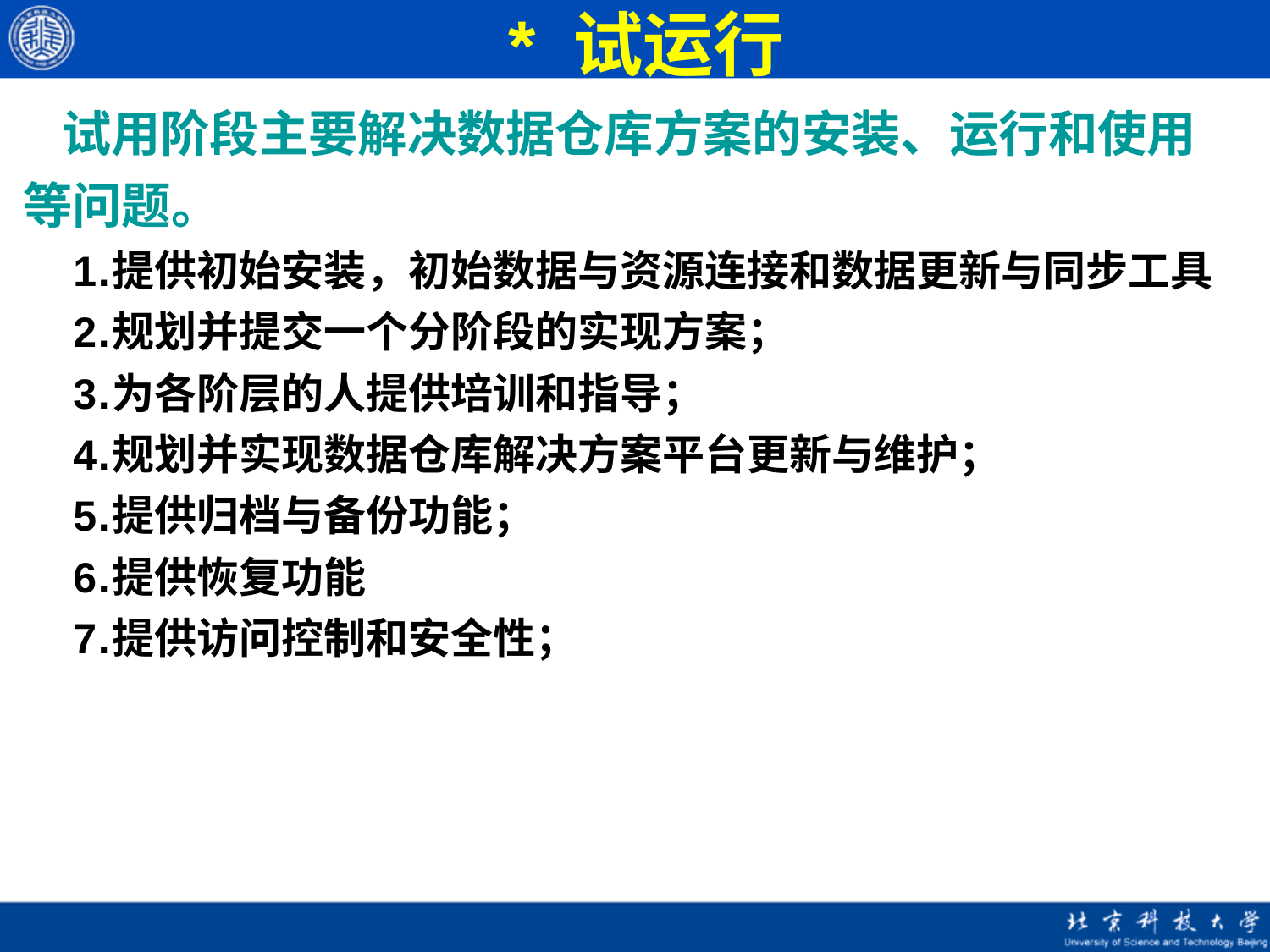

# * 试运行
   试用阶段主要解决数据仓库方案的安装、运行和使用
等问题。
提供初始安装，初始数据与资源连接和数据更新与同步工具
规划并提交一个分阶段的实现方案；
为各阶层的人提供培训和指导；
规划并实现数据仓库解决方案平台更新与维护；
提供归档与备份功能；
提供恢复功能
提供访问控制和安全性；